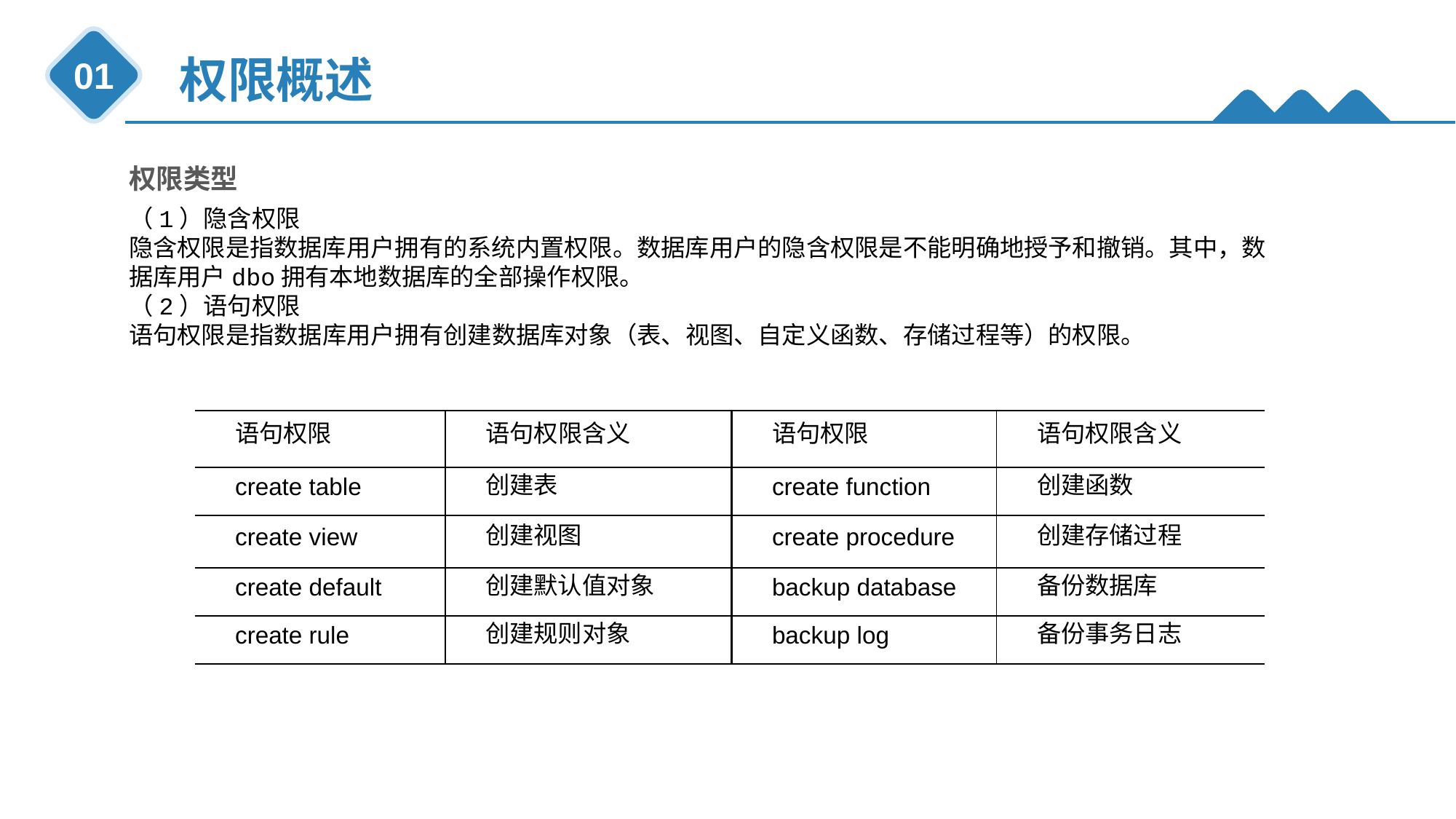

权限概述
01

权限类型
（1）隐含权限
隐含权限是指数据库用户拥有的系统内置权限。数据库用户的隐含权限是不能明确地授予和撤销。其中，数据库用户dbo拥有本地数据库的全部操作权限。
（2）语句权限
语句权限是指数据库用户拥有创建数据库对象（表、视图、自定义函数、存储过程等）的权限。
| 语句权限 | 语句权限含义 | 语句权限 | 语句权限含义 |
| --- | --- | --- | --- |
| create table | 创建表 | create function | 创建函数 |
| create view | 创建视图 | create procedure | 创建存储过程 |
| create default | 创建默认值对象 | backup database | 备份数据库 |
| create rule | 创建规则对象 | backup log | 备份事务日志 |